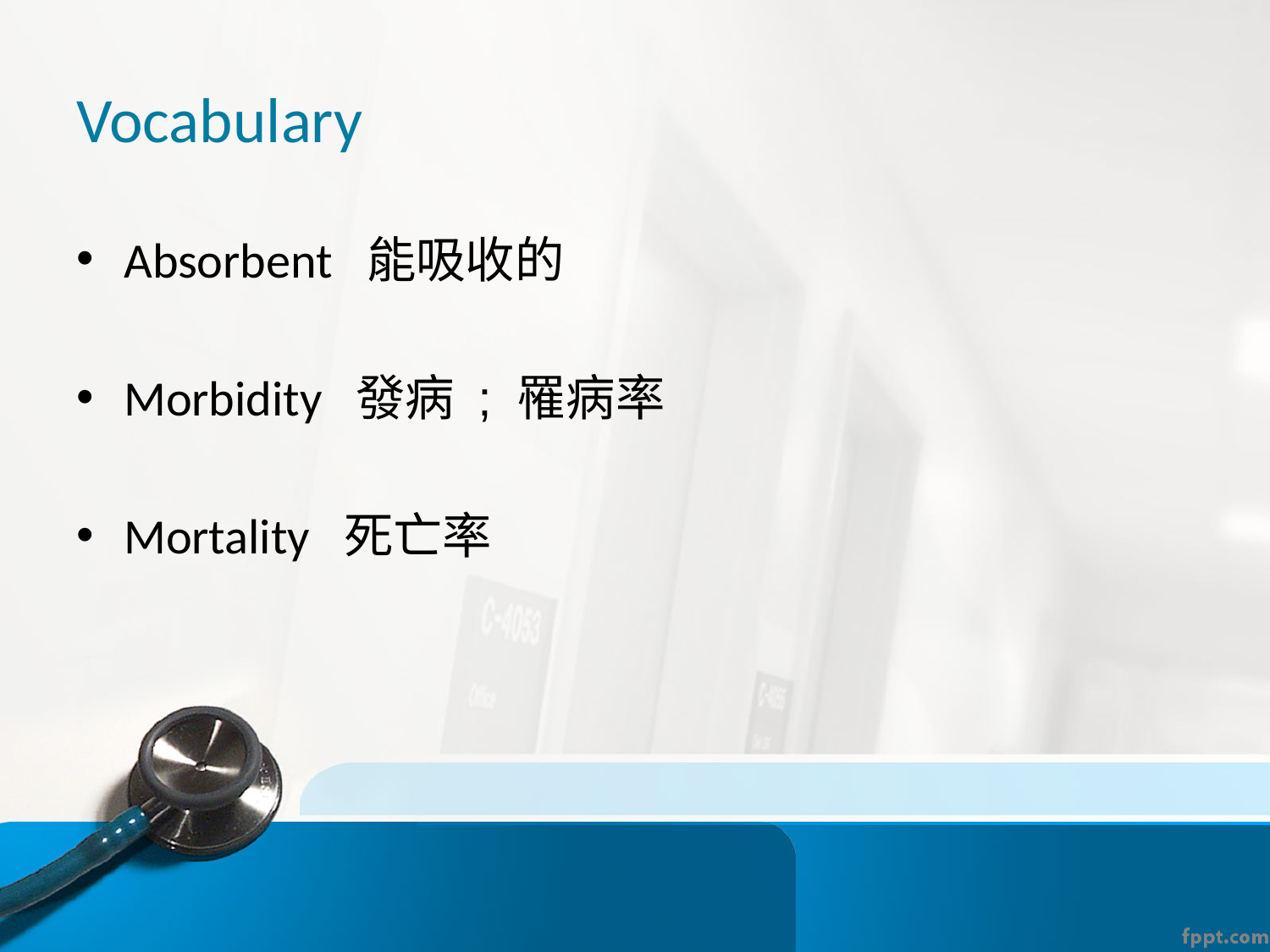

# Vocabulary
Absorbent  能吸收的

Morbidity  發病 ; 罹病率

Mortality  死亡率